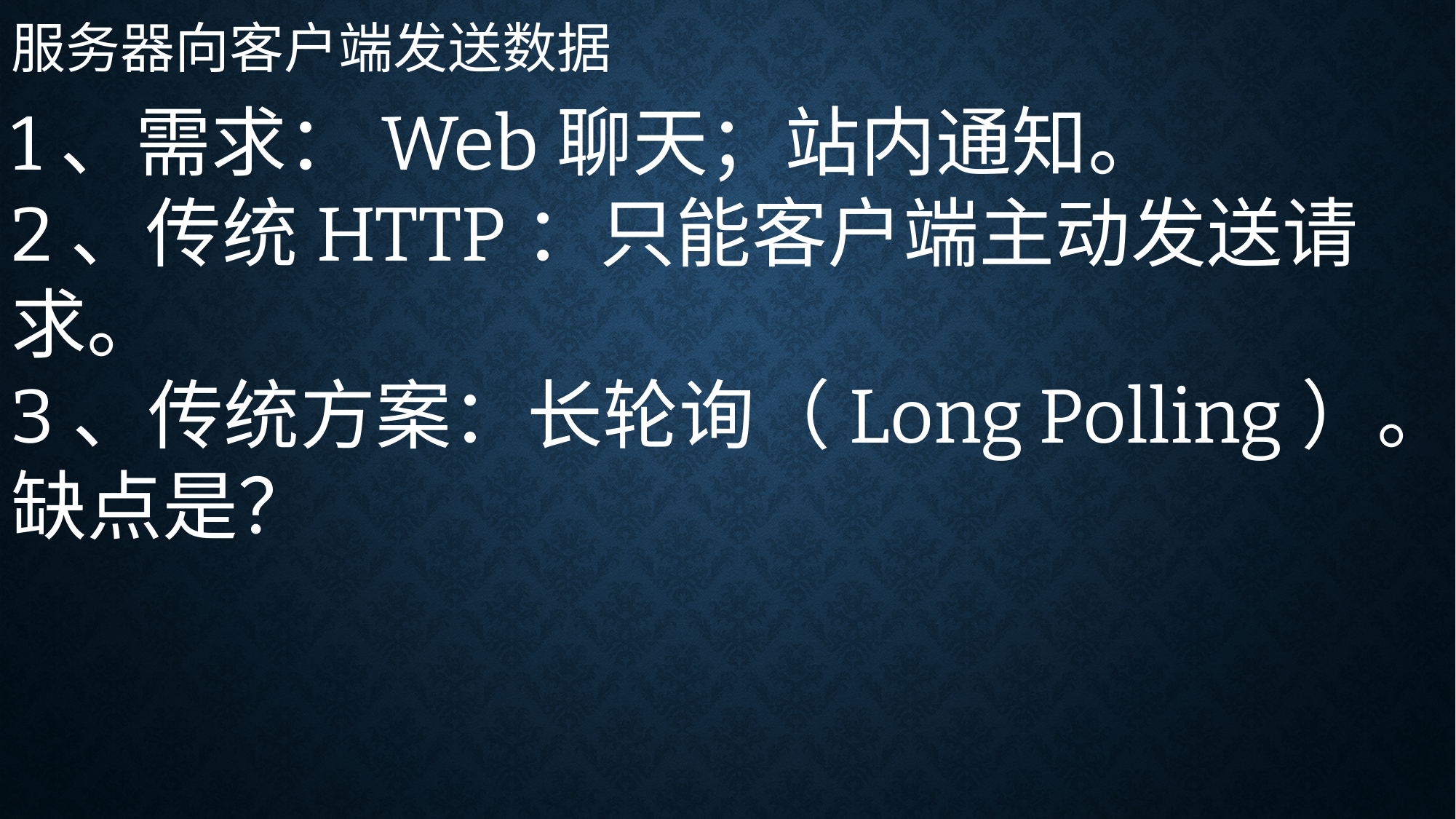

服务器向客户端发送数据
1、需求：Web聊天；站内通知。
2、传统HTTP：只能客户端主动发送请求。
3、传统方案：长轮询（Long Polling）。缺点是？